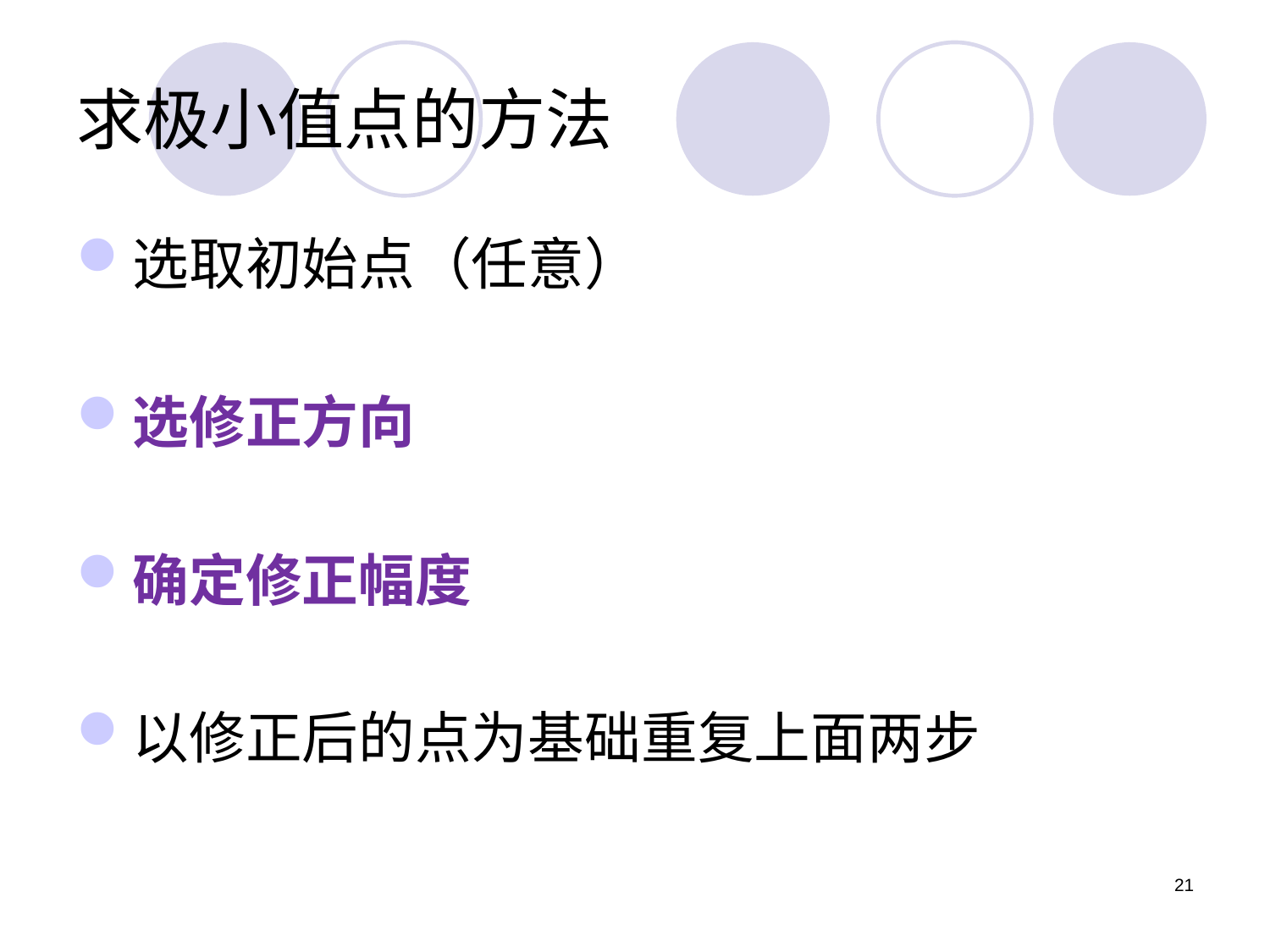

# 求极小值点的方法
选取初始点（任意）

选修正方向

确定修正幅度

以修正后的点为基础重复上面两步
21